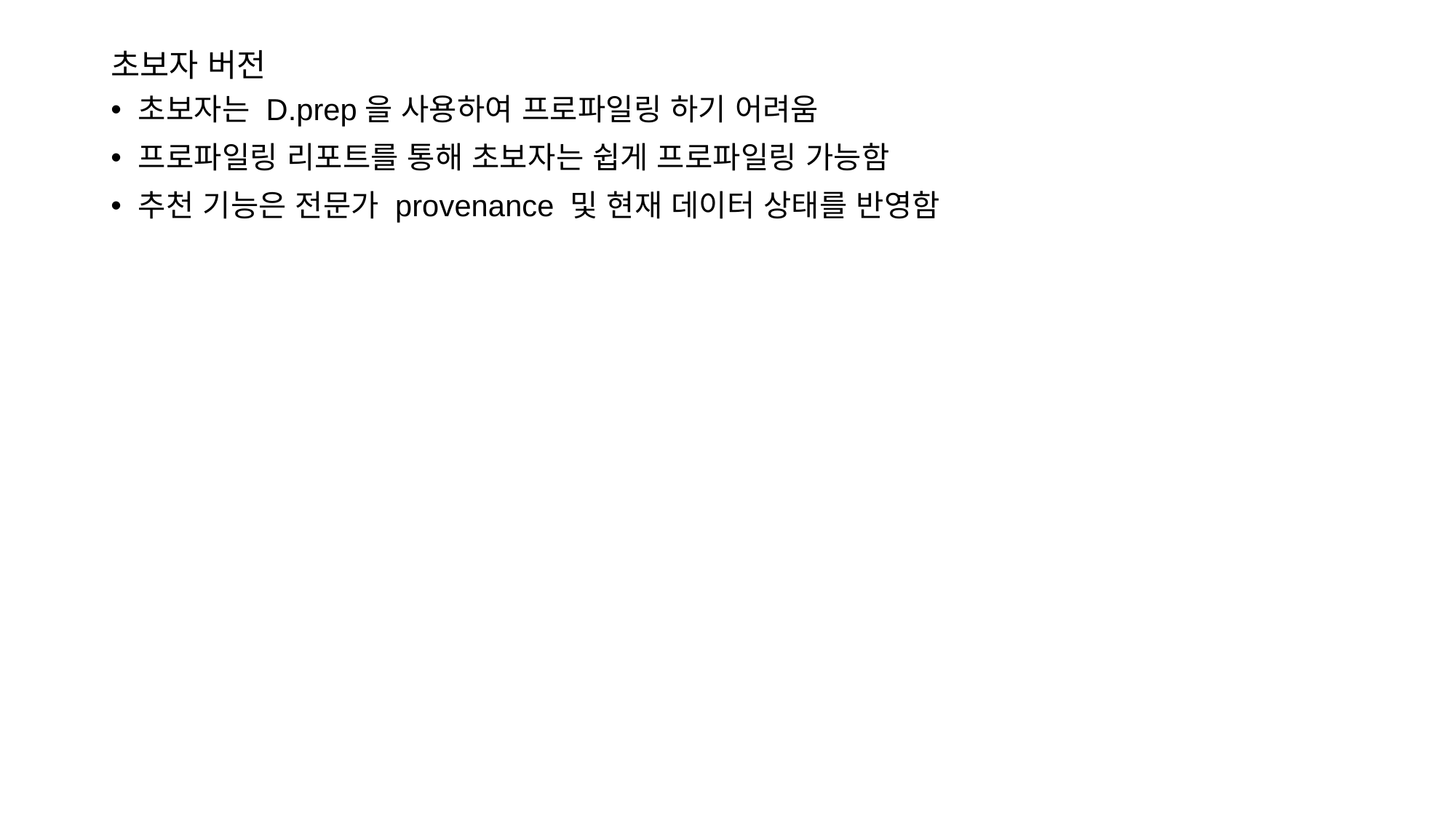

초보자 버전
초보자는 D.prep을 사용하여 프로파일링 하기 어려움
프로파일링 리포트를 통해 초보자는 쉽게 프로파일링 가능함
추천 기능은 전문가 provenance 및 현재 데이터 상태를 반영함